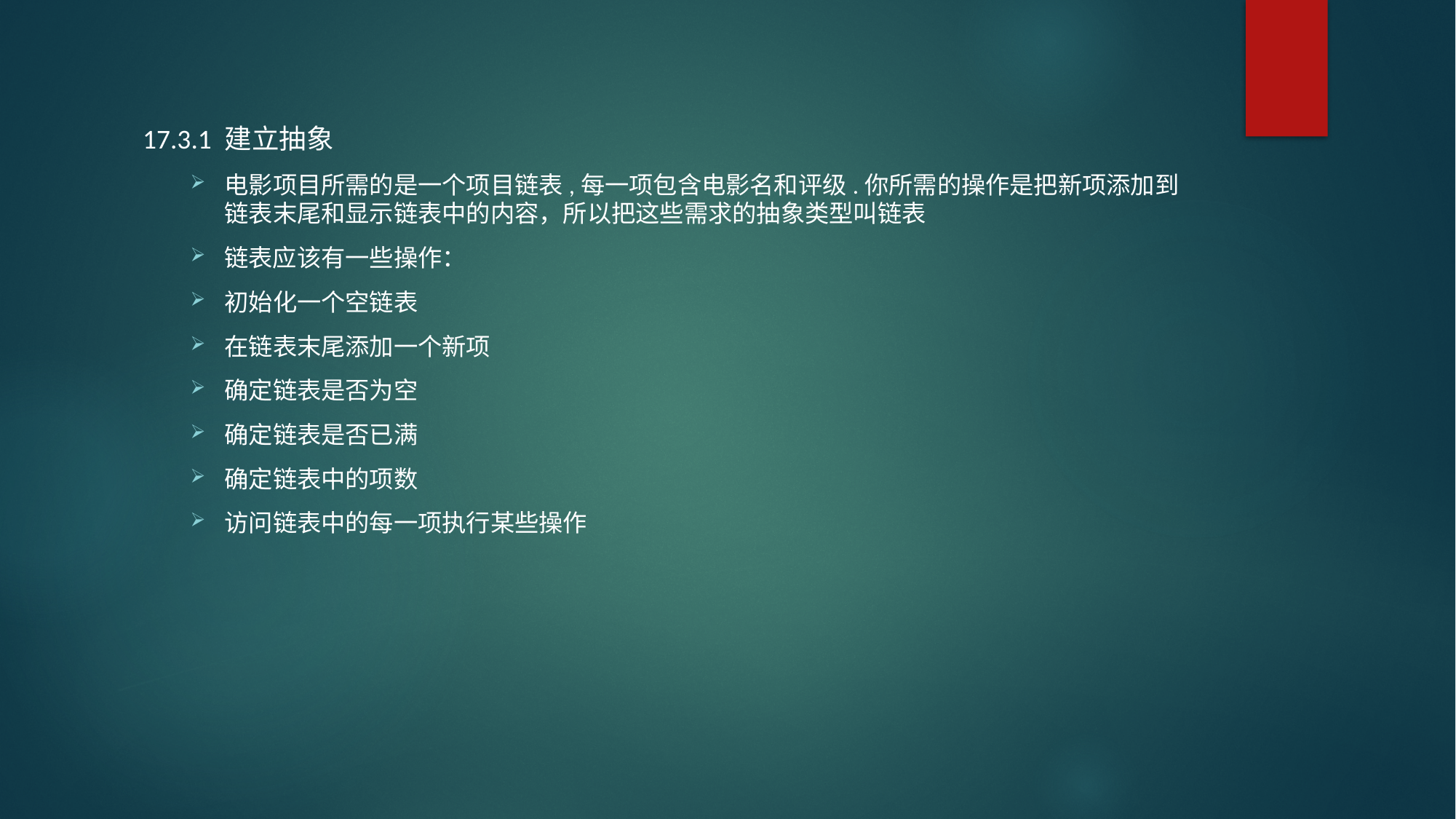

17.3.1 建立抽象
电影项目所需的是一个项目链表,每一项包含电影名和评级.你所需的操作是把新项添加到链表末尾和显示链表中的内容，所以把这些需求的抽象类型叫链表
链表应该有一些操作：
初始化一个空链表
在链表末尾添加一个新项
确定链表是否为空
确定链表是否已满
确定链表中的项数
访问链表中的每一项执行某些操作